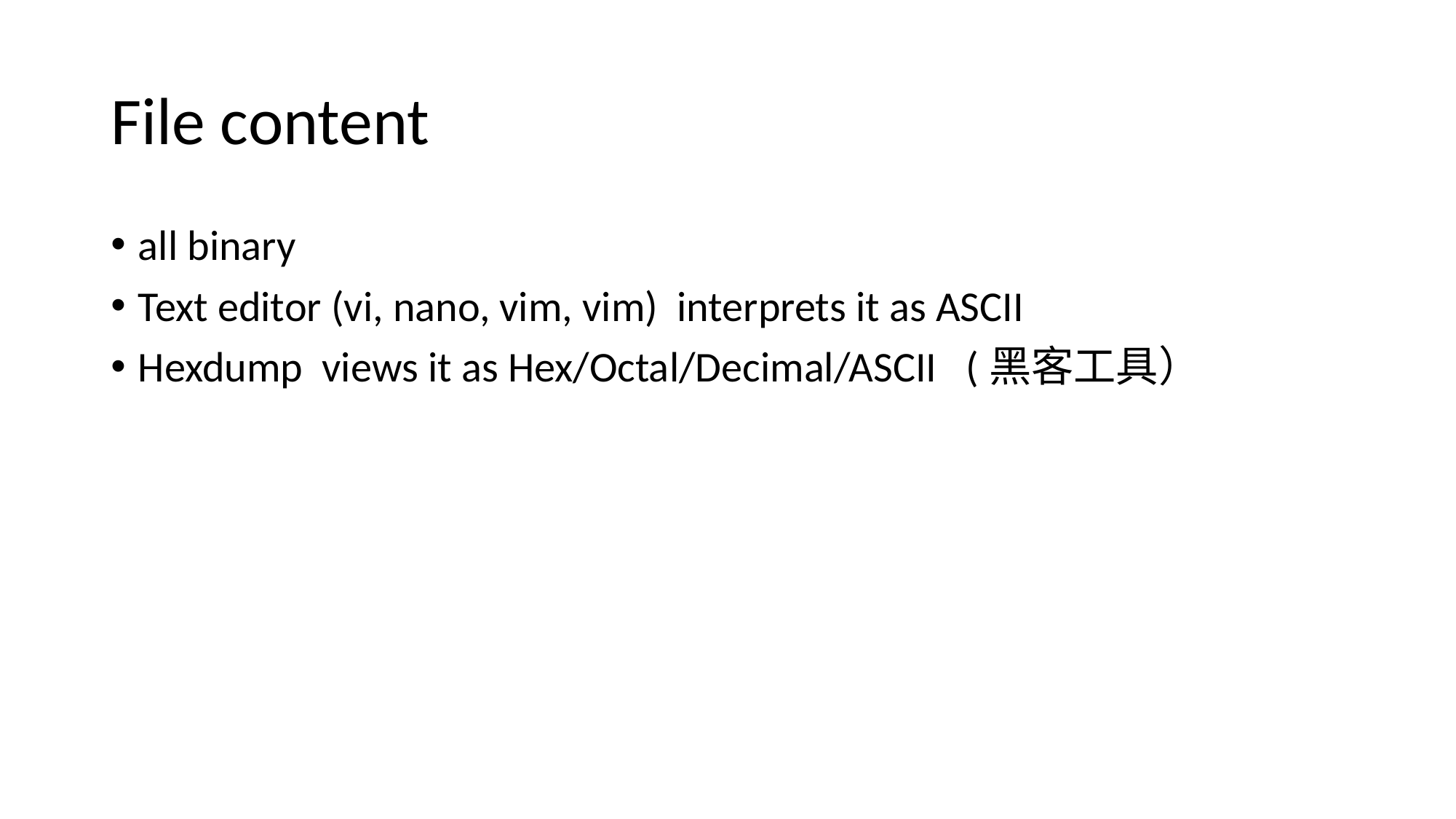

# File content
all binary
Text editor (vi, nano, vim, vim)  interprets it as ASCII
Hexdump  views it as Hex/Octal/Decimal/ASCII   (黑客工具）